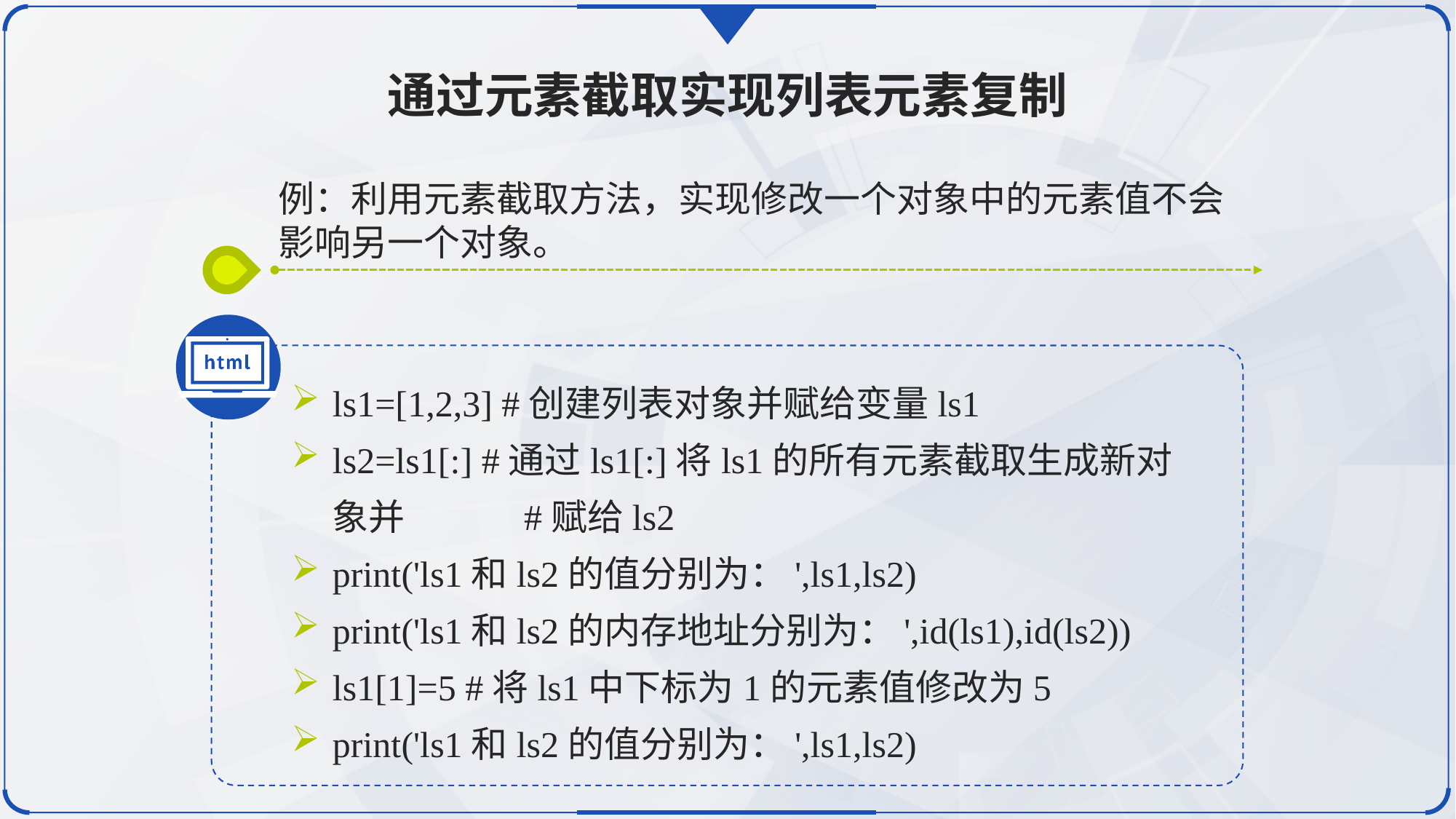

通过元素截取实现列表元素复制
例：利用元素截取方法，实现修改一个对象中的元素值不会影响另一个对象。

ls1=[1,2,3] #创建列表对象并赋给变量ls1
ls2=ls1[:] #通过ls1[:]将ls1的所有元素截取生成新对象并	         #赋给ls2
print('ls1和ls2的值分别为：',ls1,ls2)
print('ls1和ls2的内存地址分别为：',id(ls1),id(ls2))
ls1[1]=5 #将ls1中下标为1的元素值修改为5
print('ls1和ls2的值分别为：',ls1,ls2)